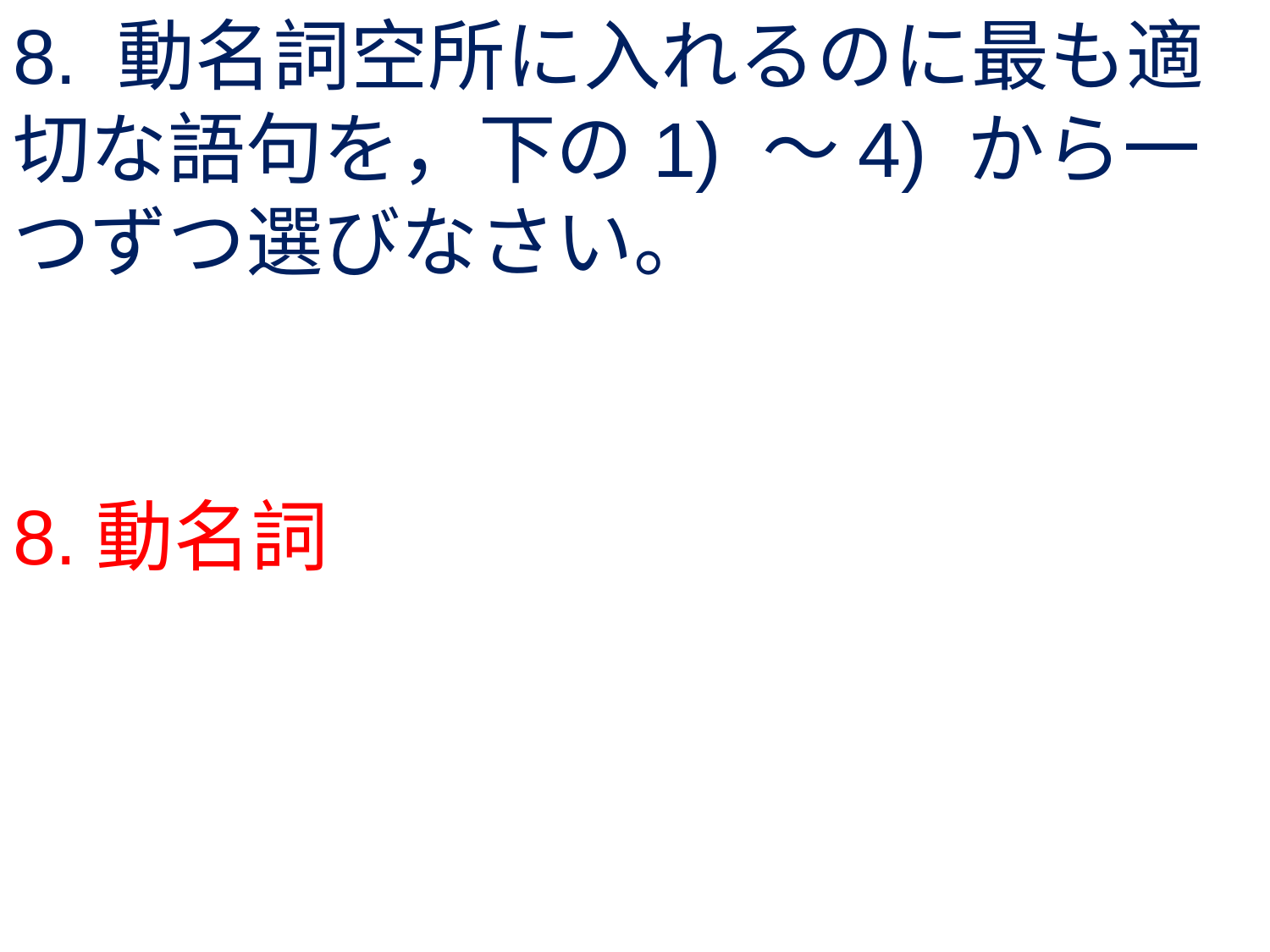

# 8. 動名詞空所に入れるのに最も適切な語句を，下の1) 〜4) から一つずつ選びなさい。
8.動名詞